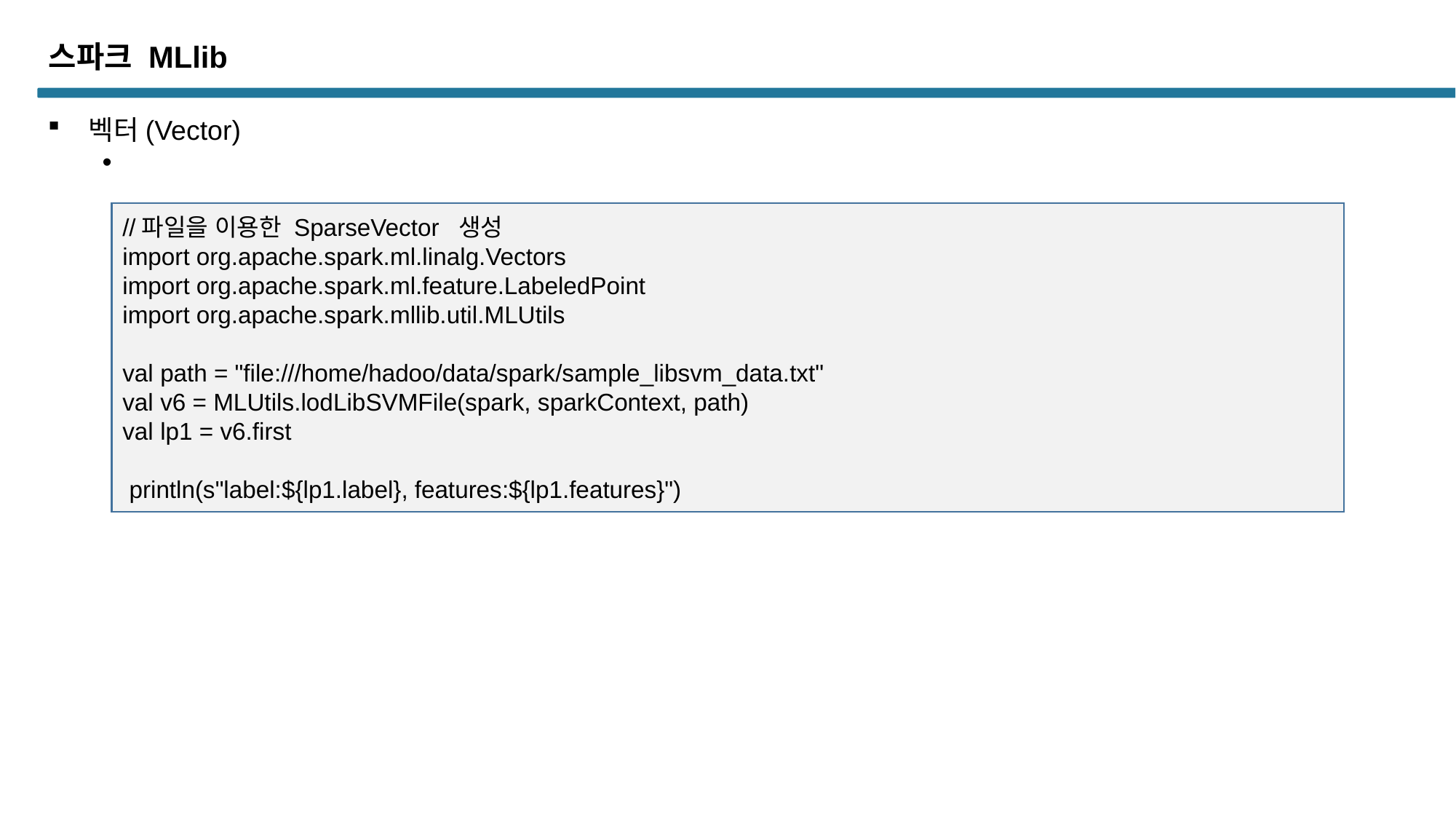

스파크 MLlib
벡터(Vector)

//파일을 이용한 SparseVector  생성
import org.apache.spark.ml.linalg.Vectors
import org.apache.spark.ml.feature.LabeledPoint
import org.apache.spark.mllib.util.MLUtils

val path = "file:///home/hadoo/data/spark/sample_libsvm_data.txt"
val v6 = MLUtils.lodLibSVMFile(spark, sparkContext, path)
val lp1 = v6.first

 println(s"label:${lp1.label}, features:${lp1.features}")